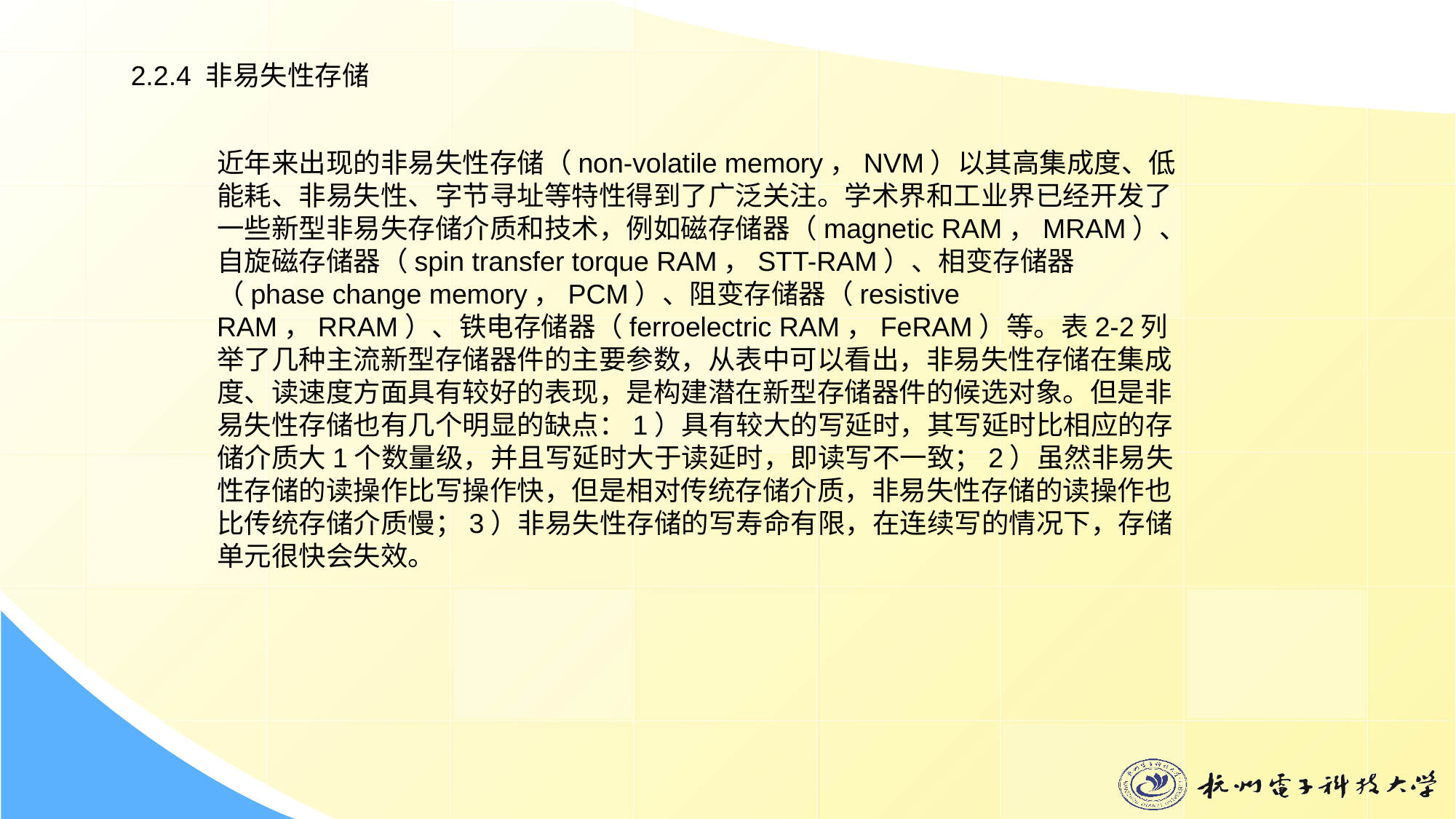

2.2.4 非易失性存储
近年来出现的非易失性存储（non-volatile memory，NVM）以其高集成度、低能耗、非易失性、字节寻址等特性得到了广泛关注。学术界和工业界已经开发了一些新型非易失存储介质和技术，例如磁存储器（magnetic RAM，MRAM）、自旋磁存储器（spin transfer torque RAM，STT-RAM）、相变存储器（phase change memory，PCM）、阻变存储器（resistive RAM，RRAM）、铁电存储器（ferroelectric RAM，FeRAM）等。表2-2列举了几种主流新型存储器件的主要参数，从表中可以看出，非易失性存储在集成度、读速度方面具有较好的表现，是构建潜在新型存储器件的候选对象。但是非易失性存储也有几个明显的缺点：1）具有较大的写延时，其写延时比相应的存储介质大1个数量级，并且写延时大于读延时，即读写不一致；2）虽然非易失性存储的读操作比写操作快，但是相对传统存储介质，非易失性存储的读操作也比传统存储介质慢；3）非易失性存储的写寿命有限，在连续写的情况下，存储单元很快会失效。